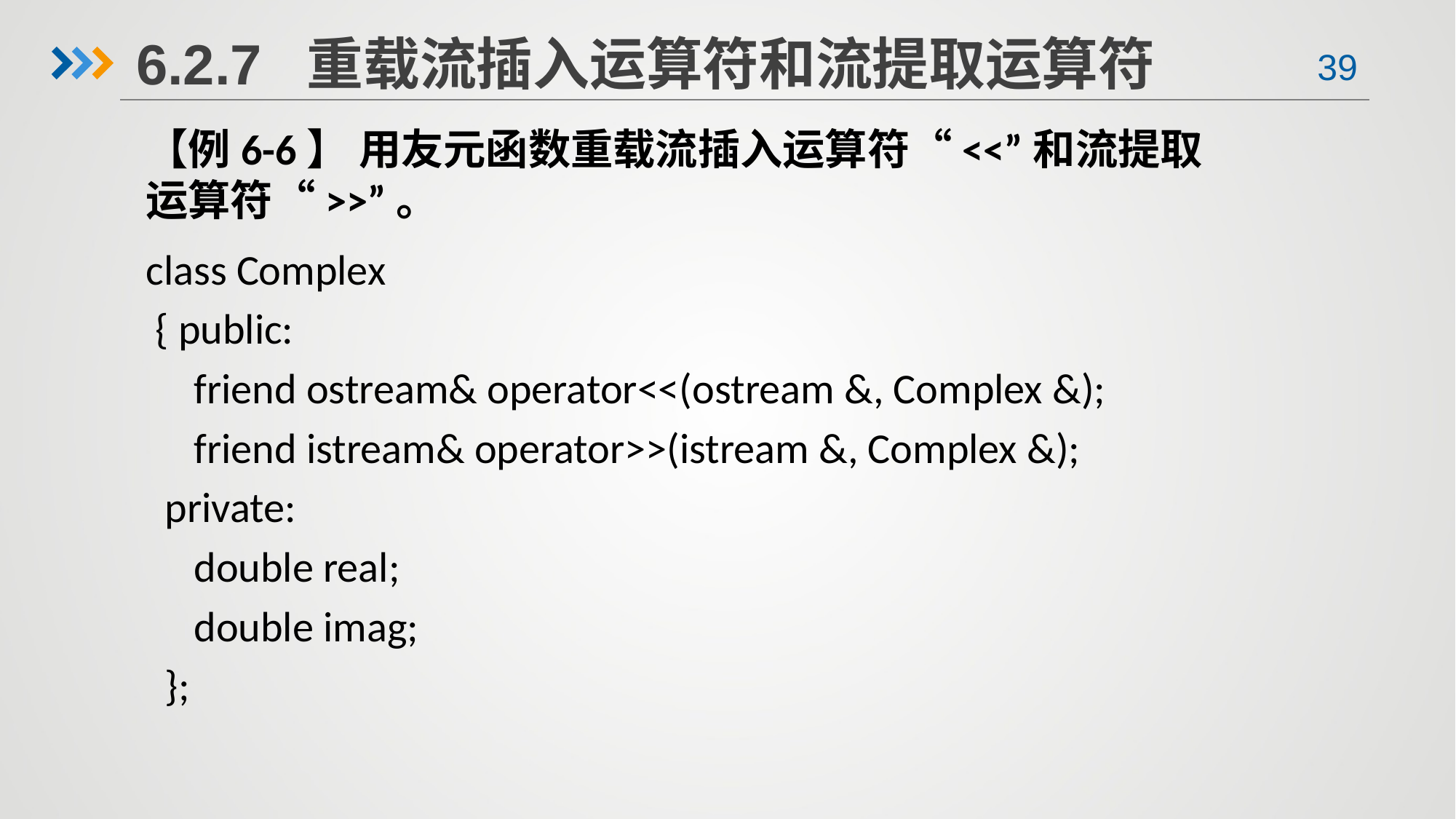

6.2.7  重载流插入运算符和流提取运算符
【例6-6】 用友元函数重载流插入运算符“<<”和流提取运算符“>>”。
class Complex
 { public:
     friend ostream& operator<<(ostream &, Complex &);
     friend istream& operator>>(istream &, Complex &);
  private:
     double real;
     double imag;
  };